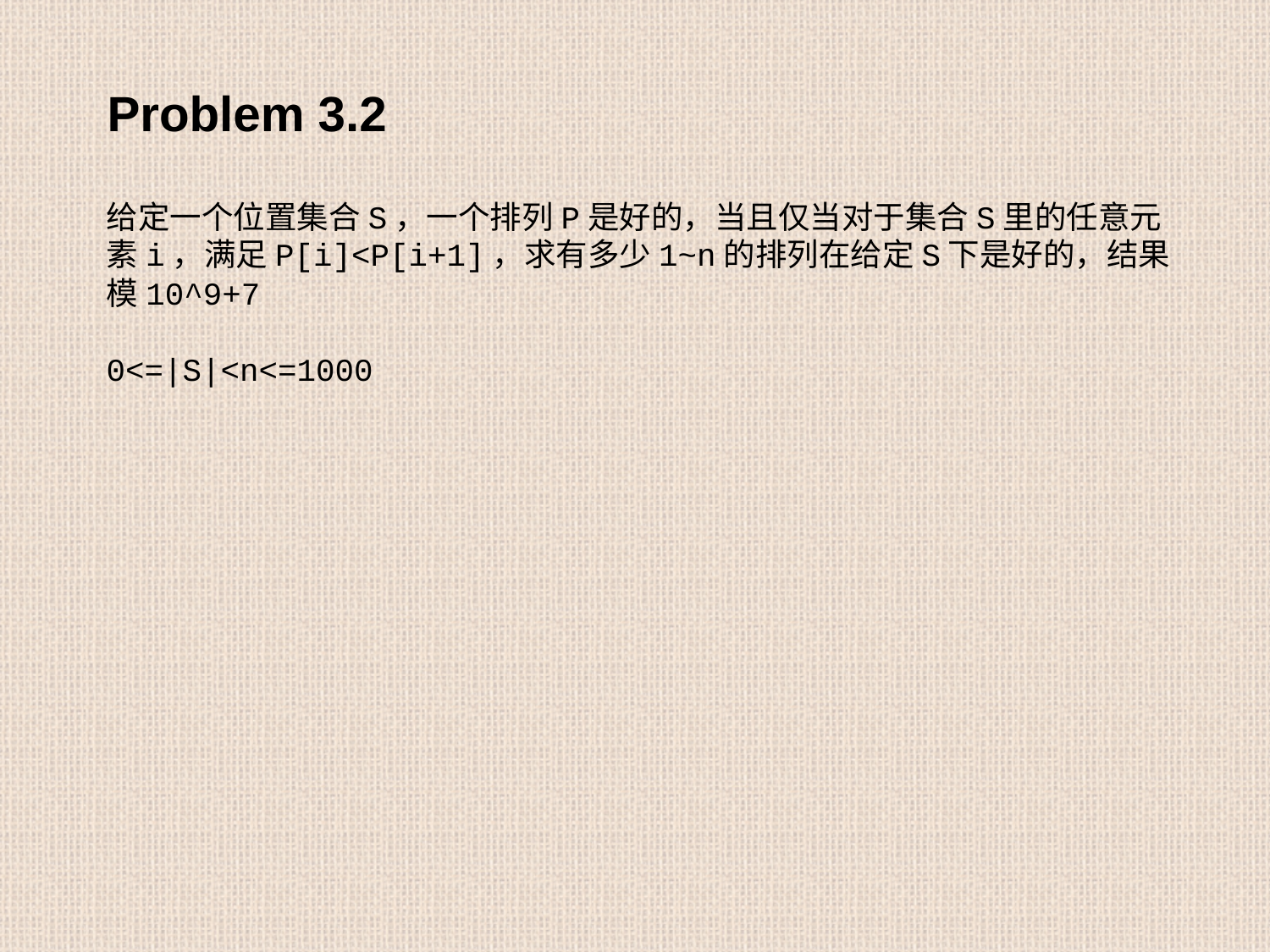

Problem 3.2
给定一个位置集合S，一个排列P是好的，当且仅当对于集合S里的任意元素i，满足P[i]<P[i+1]，求有多少1~n的排列在给定S下是好的，结果模10^9+7

0<=|S|<n<=1000